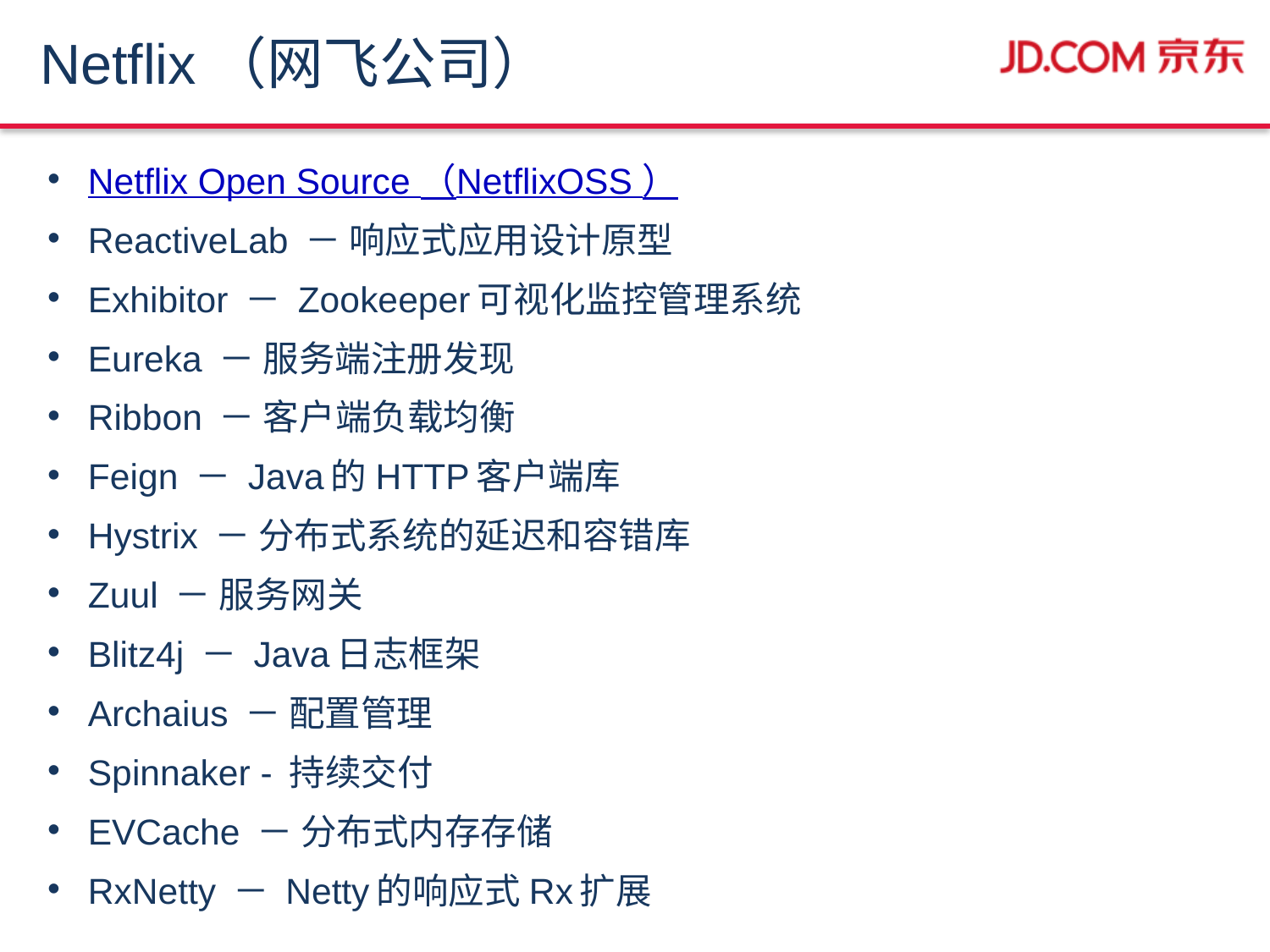

# Netflix（网飞公司）
Netflix Open Source （NetflixOSS ）
ReactiveLab － 响应式应用设计原型
​Exhibitor － Zookeeper可视化监控管理系统
Eureka － 服务端注册发现
Ribbon － 客户端负载均衡
Feign － Java的HTTP客户端库
Hystrix － 分布式系统的延迟和容错库
Zuul － 服务网关
Blitz4j － Java日志框架
Archaius － 配置管理
Spinnaker - 持续交付
EVCache － 分布式内存存储
RxNetty － Netty的响应式Rx扩展